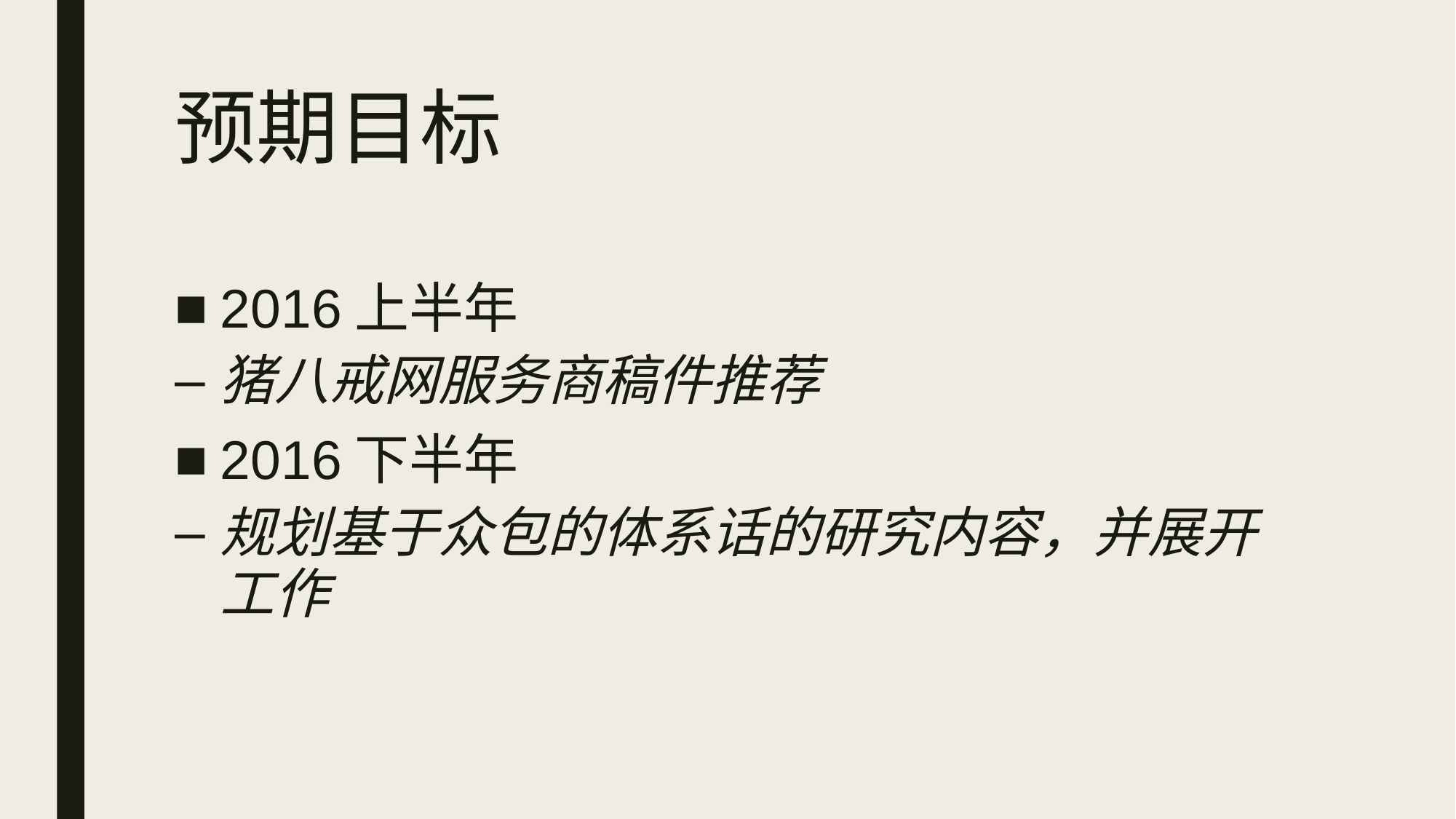

# 预期目标
2016上半年
猪八戒网服务商稿件推荐
2016下半年
规划基于众包的体系话的研究内容，并展开工作